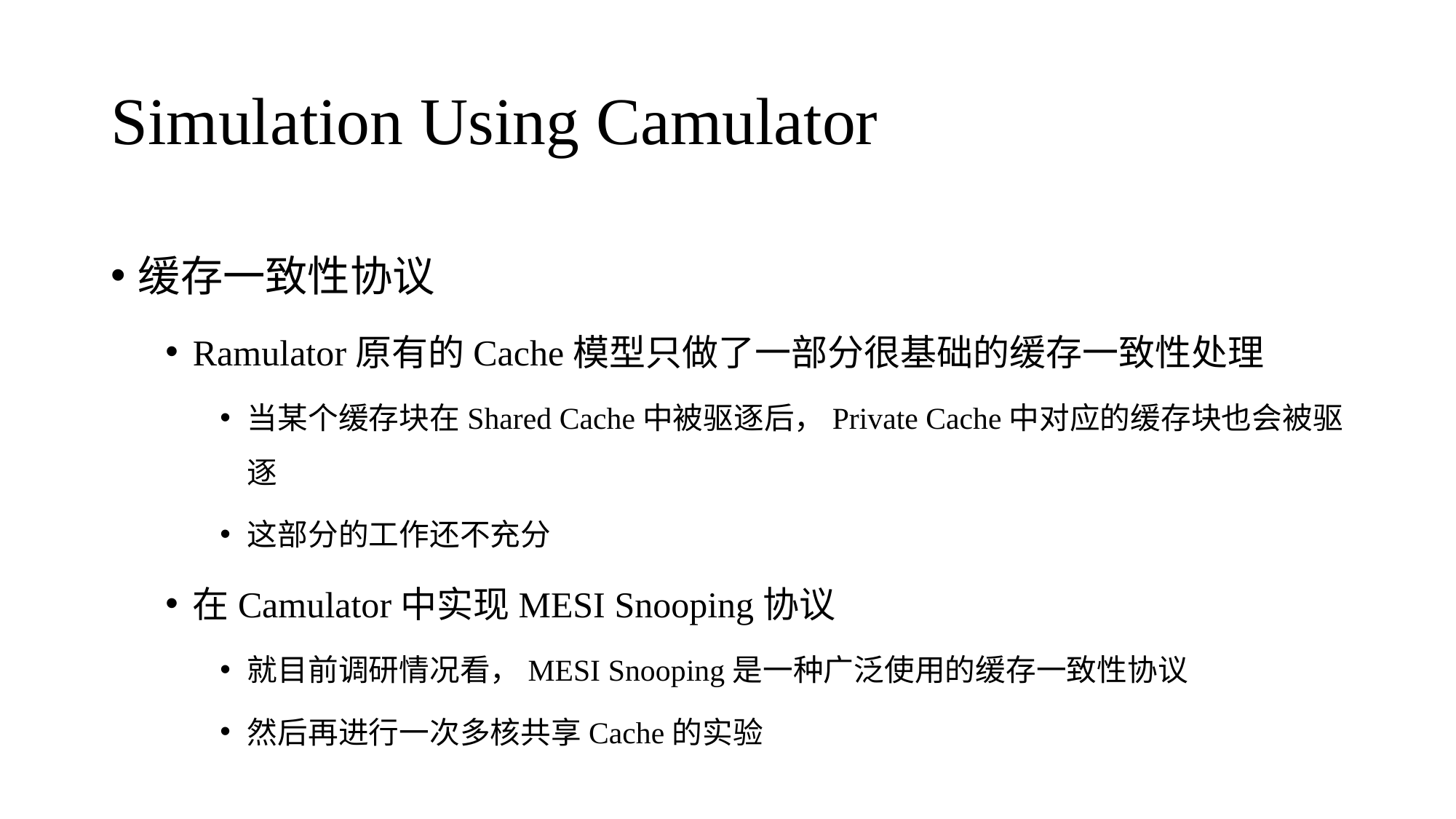

# Simulation Using Camulator
缓存一致性协议
Ramulator原有的Cache模型只做了一部分很基础的缓存一致性处理
当某个缓存块在Shared Cache中被驱逐后，Private Cache中对应的缓存块也会被驱逐
这部分的工作还不充分
在Camulator中实现MESI Snooping协议
就目前调研情况看，MESI Snooping是一种广泛使用的缓存一致性协议
然后再进行一次多核共享Cache的实验